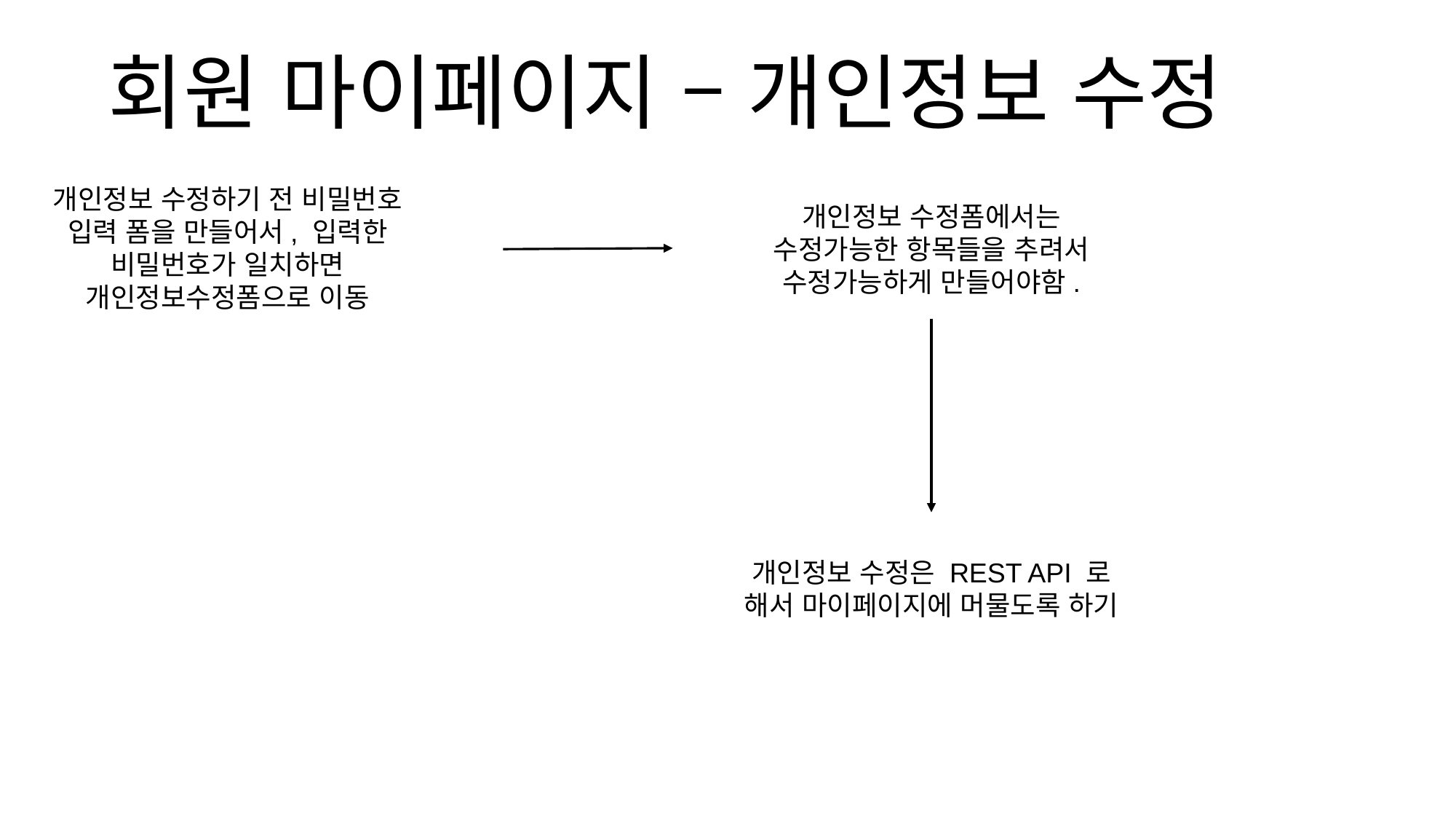

회원 마이페이지 – 개인정보 수정
개인정보 수정하기 전 비밀번호 입력 폼을 만들어서, 입력한 비밀번호가 일치하면 개인정보수정폼으로 이동

개인정보 수정폼에서는 수정가능한 항목들을 추려서 수정가능하게 만들어야함.
개인정보 수정은 REST API 로 해서 마이페이지에 머물도록 하기